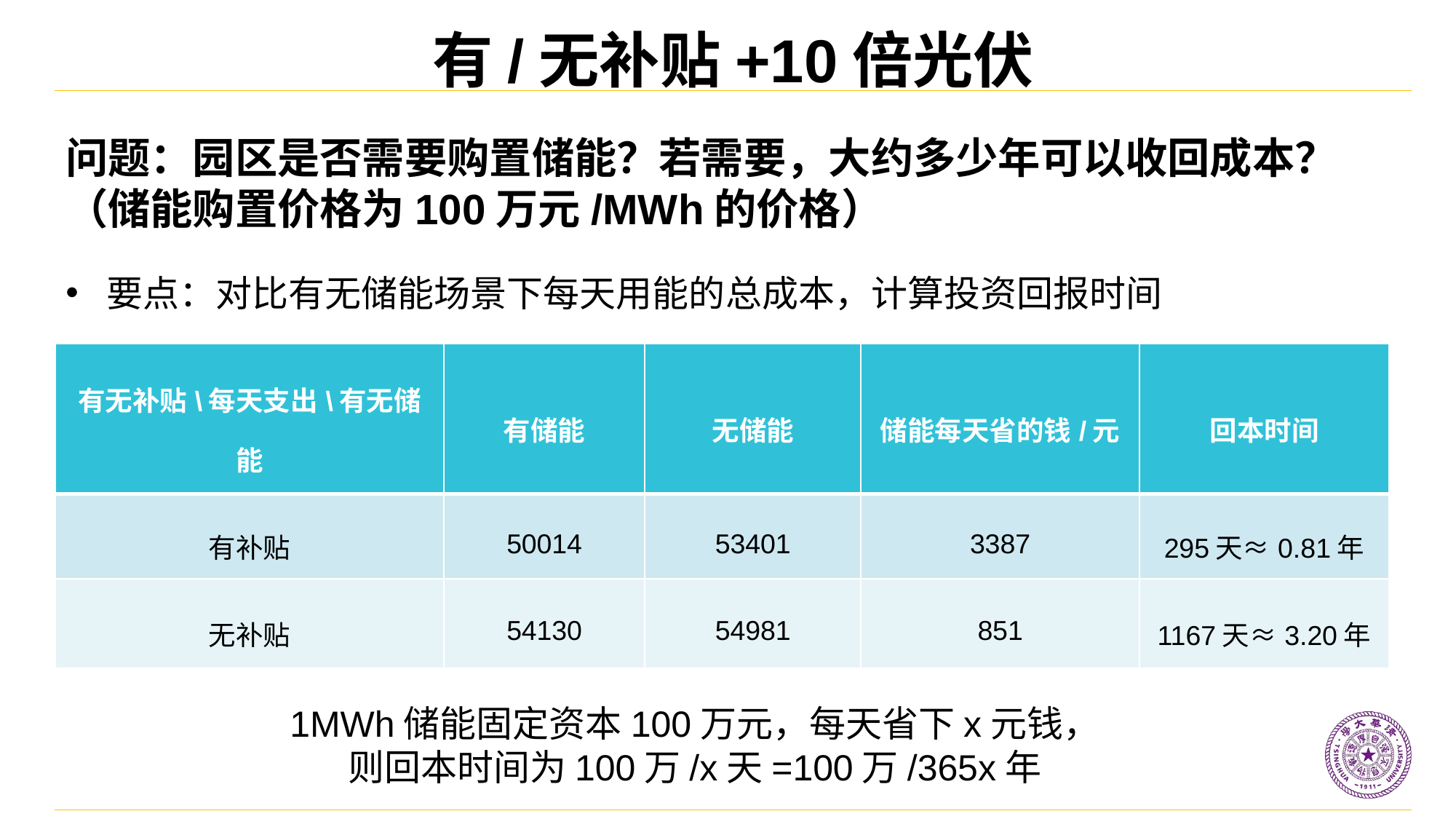

有/无补贴+10倍光伏
问题：园区是否需要购置储能？若需要，大约多少年可以收回成本？（储能购置价格为100万元/MWh的价格）
要点：对比有无储能场景下每天用能的总成本，计算投资回报时间
| 有无补贴\每天支出\有无储能 | 有储能 | 无储能 | 储能每天省的钱/元 | 回本时间 |
| --- | --- | --- | --- | --- |
| 有补贴 | 50014 | 53401 | 3387 | 295天≈0.81年 |
| 无补贴 | 54130 | 54981 | 851 | 1167天≈3.20年 |
1MWh储能固定资本100万元，每天省下x元钱，
则回本时间为100万/x天=100万/365x年